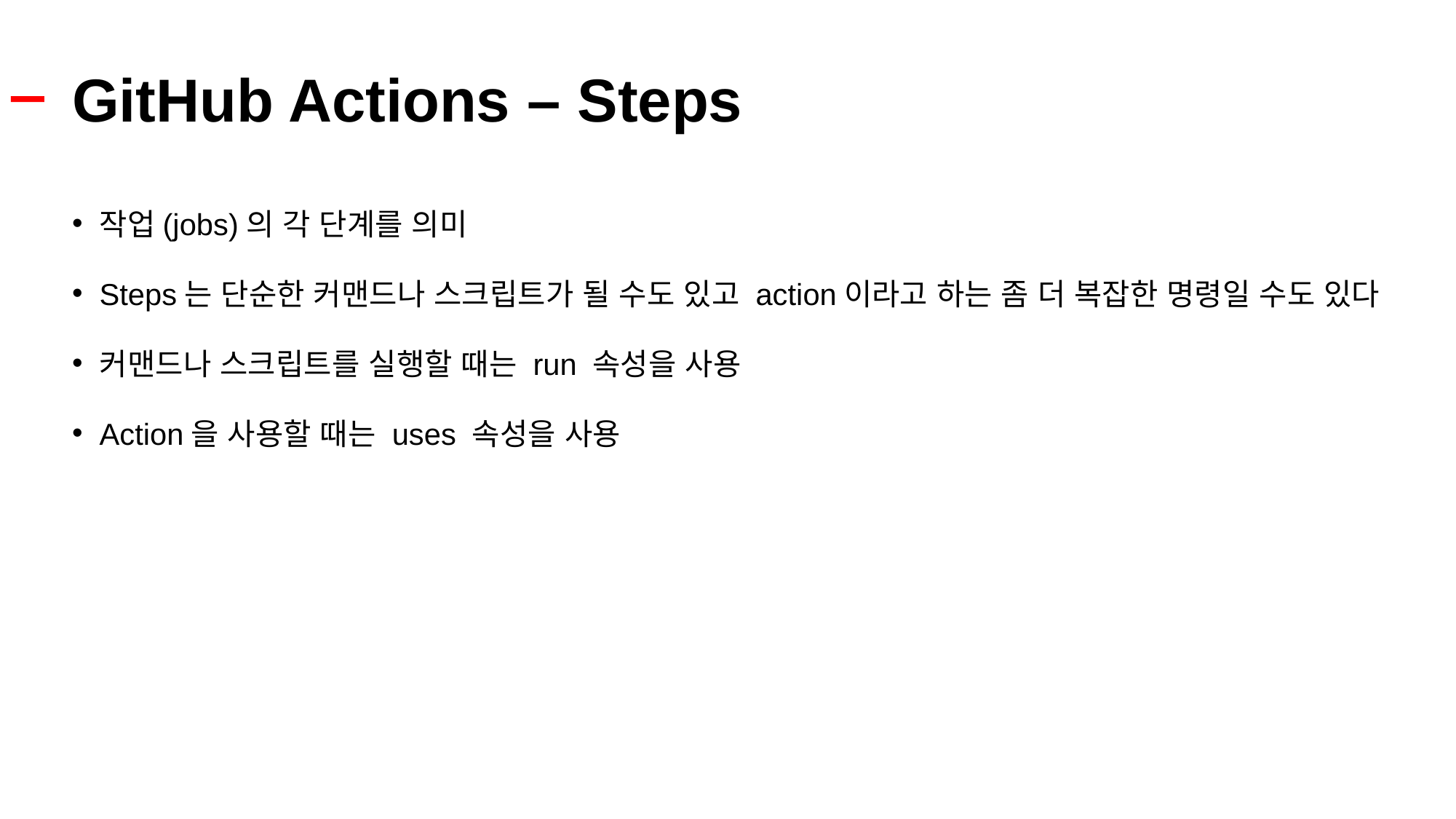

# GitHub Actions – Steps

작업(jobs)의 각 단계를 의미
Steps는 단순한 커맨드나 스크립트가 될 수도 있고 action이라고 하는 좀 더 복잡한 명령일 수도 있다
커맨드나 스크립트를 실행할 때는 run 속성을 사용
Action을 사용할 때는 uses 속성을 사용